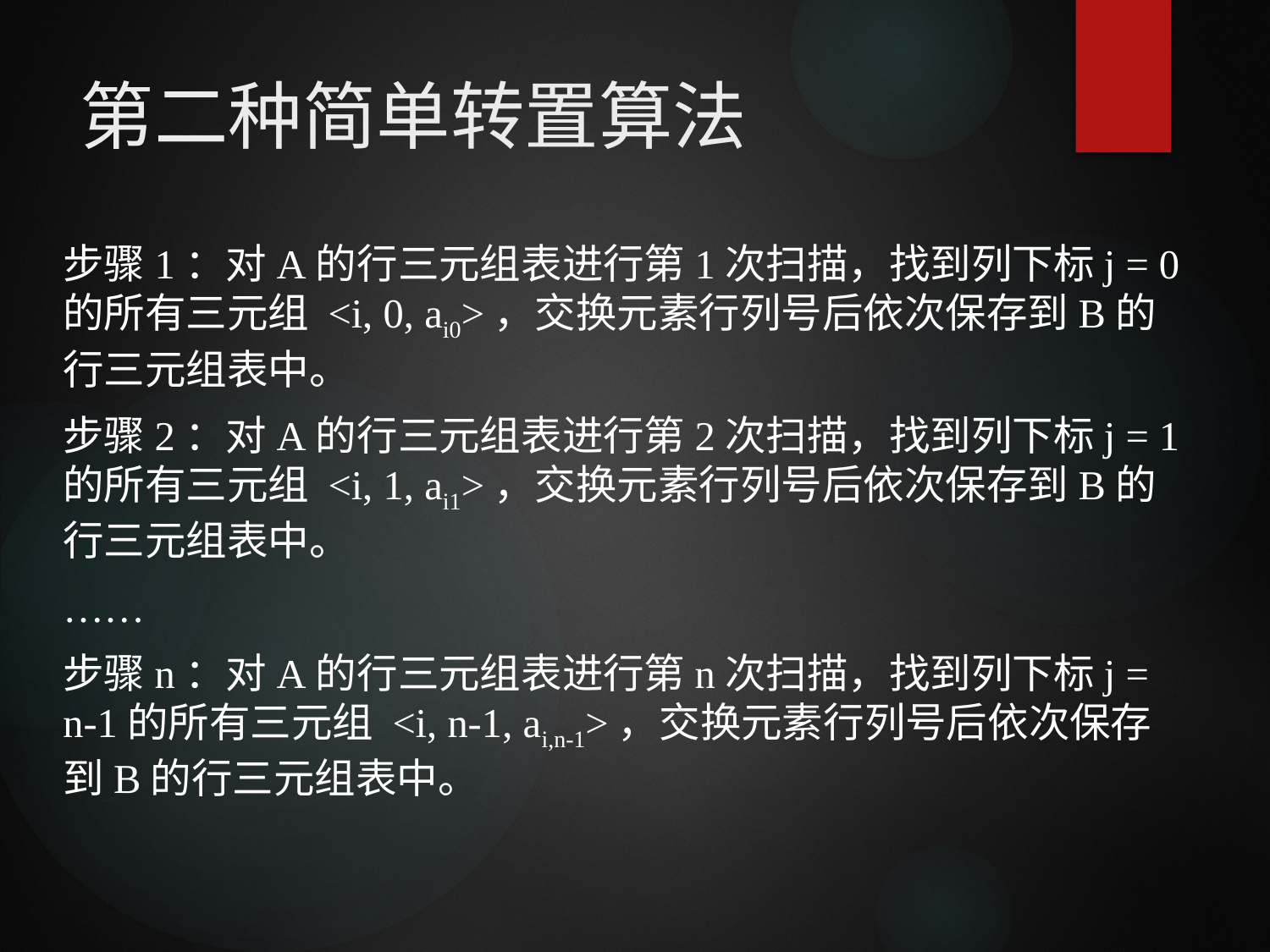

# 第二种简单转置算法
步骤1：对A的行三元组表进行第1次扫描，找到列下标j = 0的所有三元组 <i, 0, ai0>，交换元素行列号后依次保存到B的行三元组表中。
步骤2：对A的行三元组表进行第2次扫描，找到列下标j = 1的所有三元组 <i, 1, ai1>，交换元素行列号后依次保存到B的行三元组表中。
……
步骤n：对A的行三元组表进行第n次扫描，找到列下标j = n-1的所有三元组 <i, n-1, ai,n-1>，交换元素行列号后依次保存到B的行三元组表中。